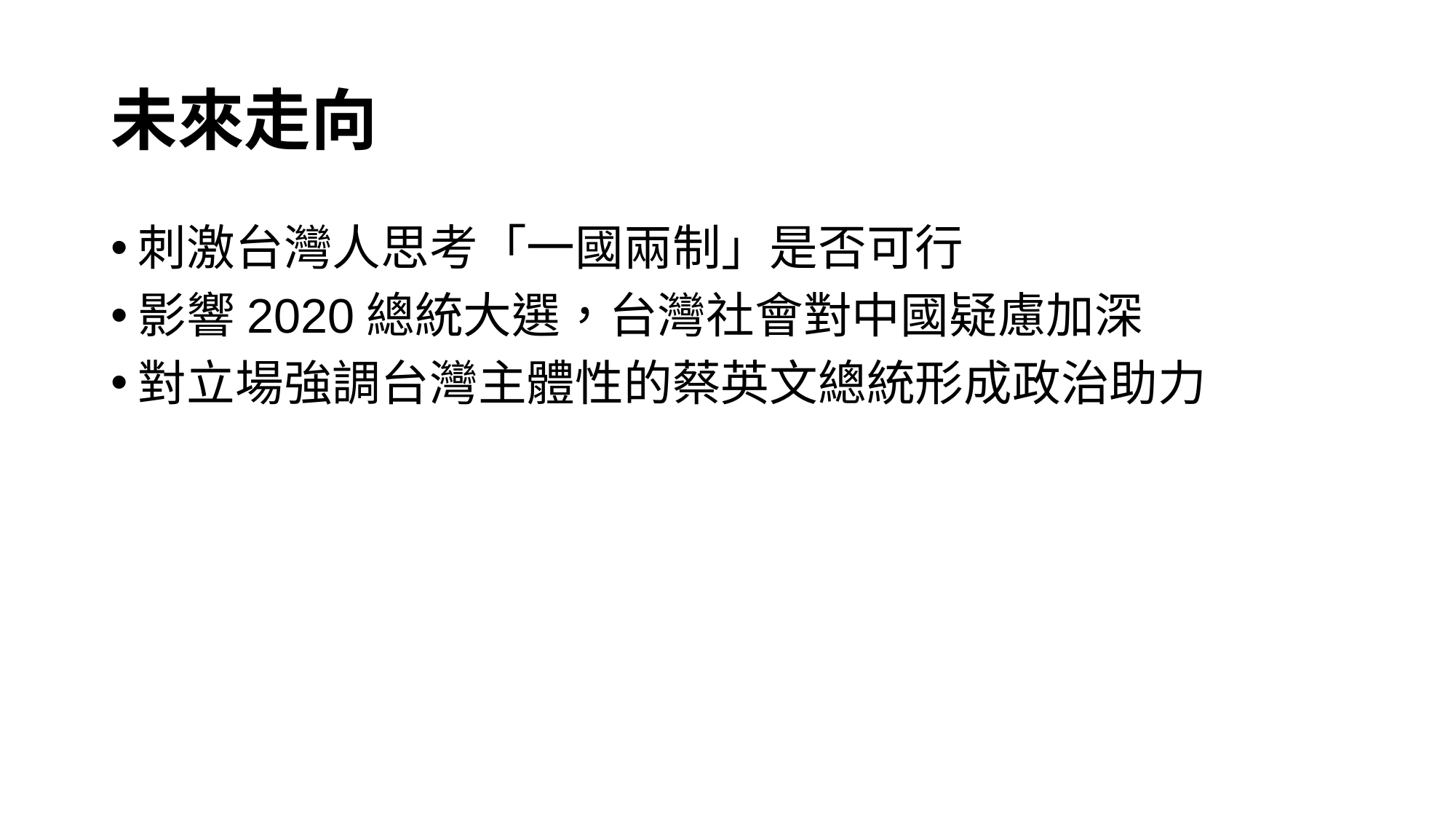

# 未來走向
刺激台灣人思考「一國兩制」是否可行
影響2020總統大選，台灣社會對中國疑慮加深
對立場強調台灣主體性的蔡英文總統形成政治助力